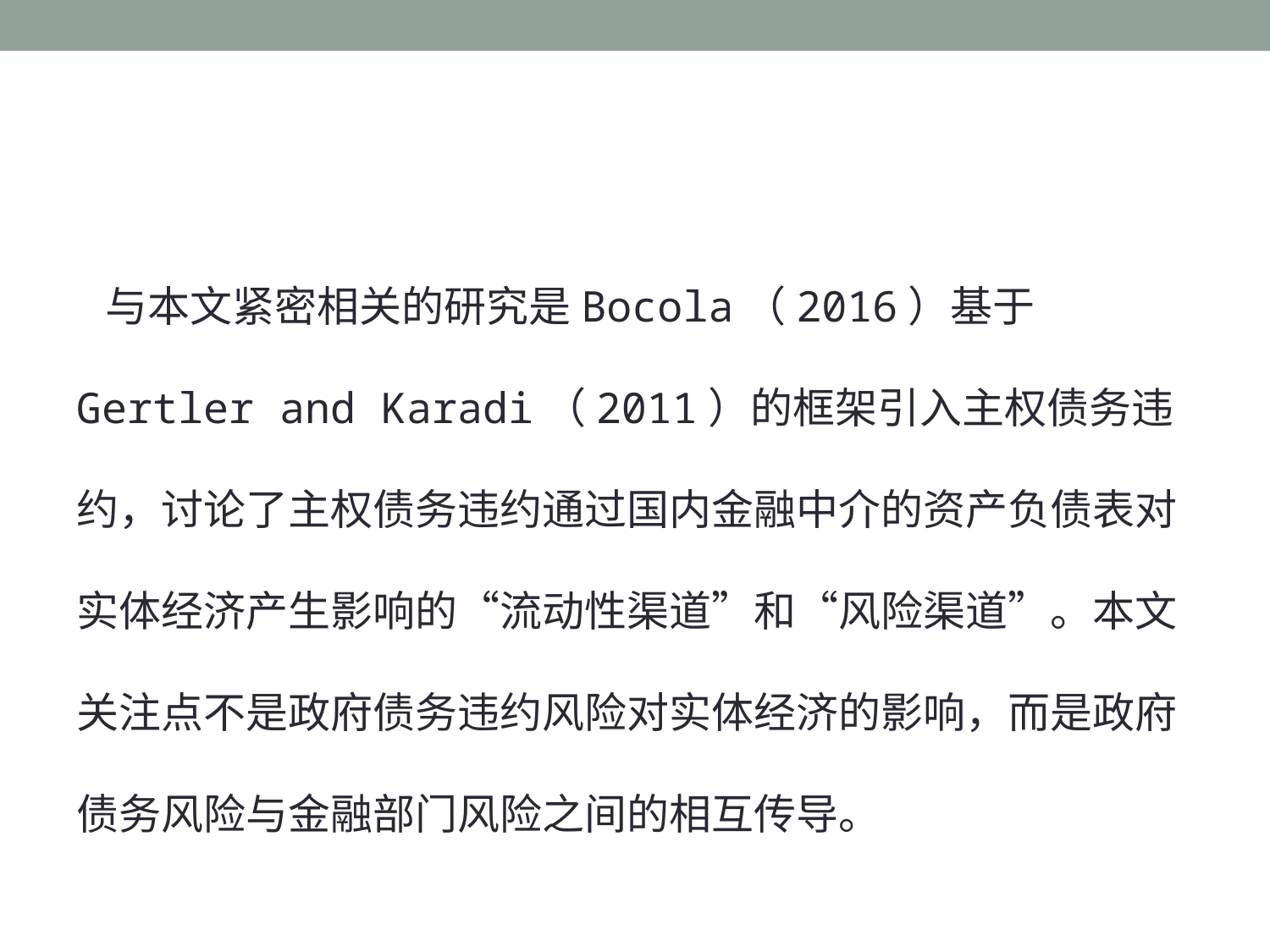

#
  与本文紧密相关的研究是Bocola（2016）基于Gertler and Karadi（2011）的框架引入主权债务违约，讨论了主权债务违约通过国内金融中介的资产负债表对实体经济产生影响的“流动性渠道”和“风险渠道”。本文关注点不是政府债务违约风险对实体经济的影响，而是政府债务风险与金融部门风险之间的相互传导。